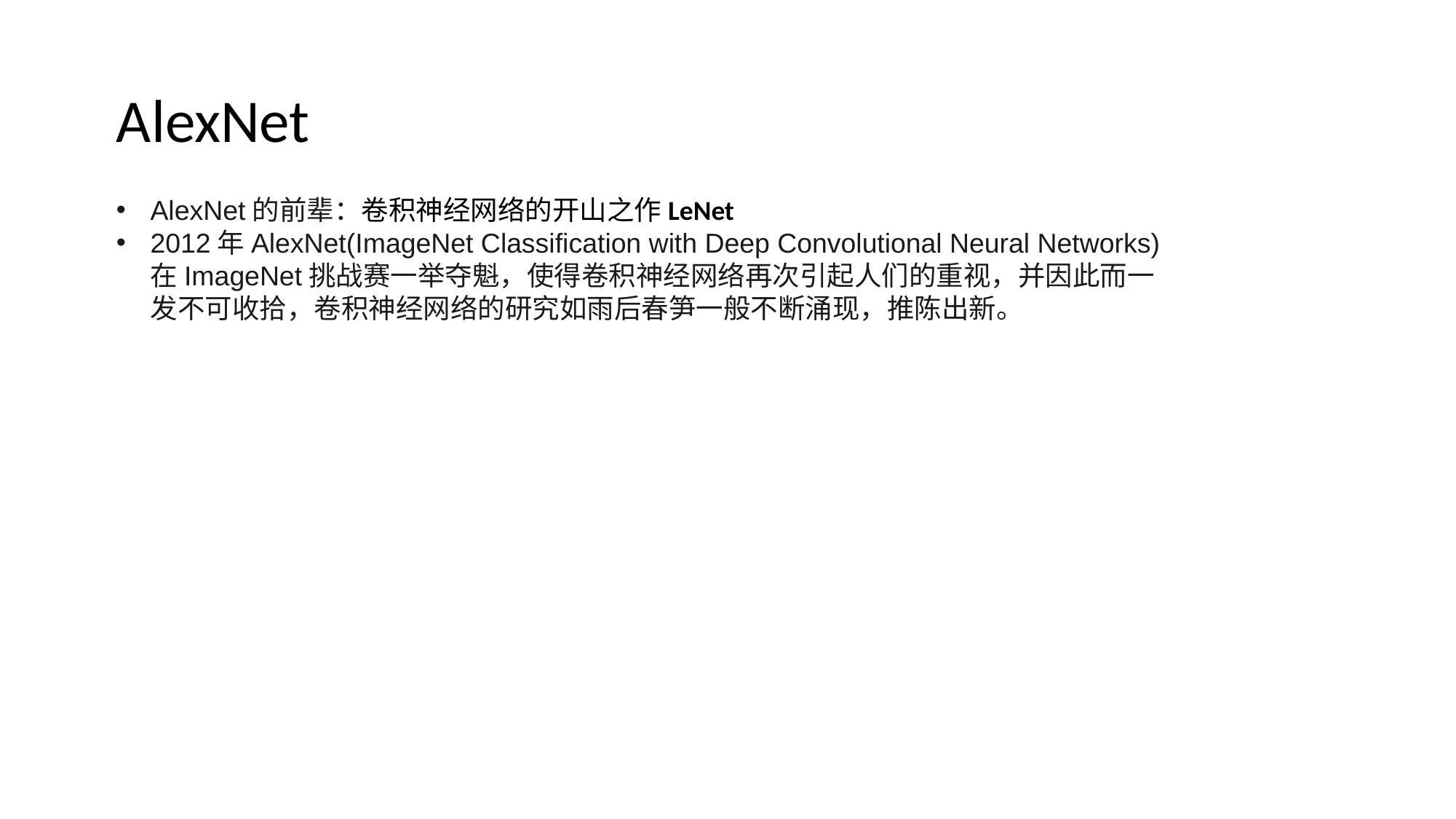

# AlexNet
AlexNet的前辈：卷积神经网络的开山之作LeNet
2012年AlexNet(ImageNet Classification with Deep Convolutional Neural Networks)在ImageNet挑战赛一举夺魁，使得卷积神经网络再次引起人们的重视，并因此而一发不可收拾，卷积神经网络的研究如雨后春笋一般不断涌现，推陈出新。